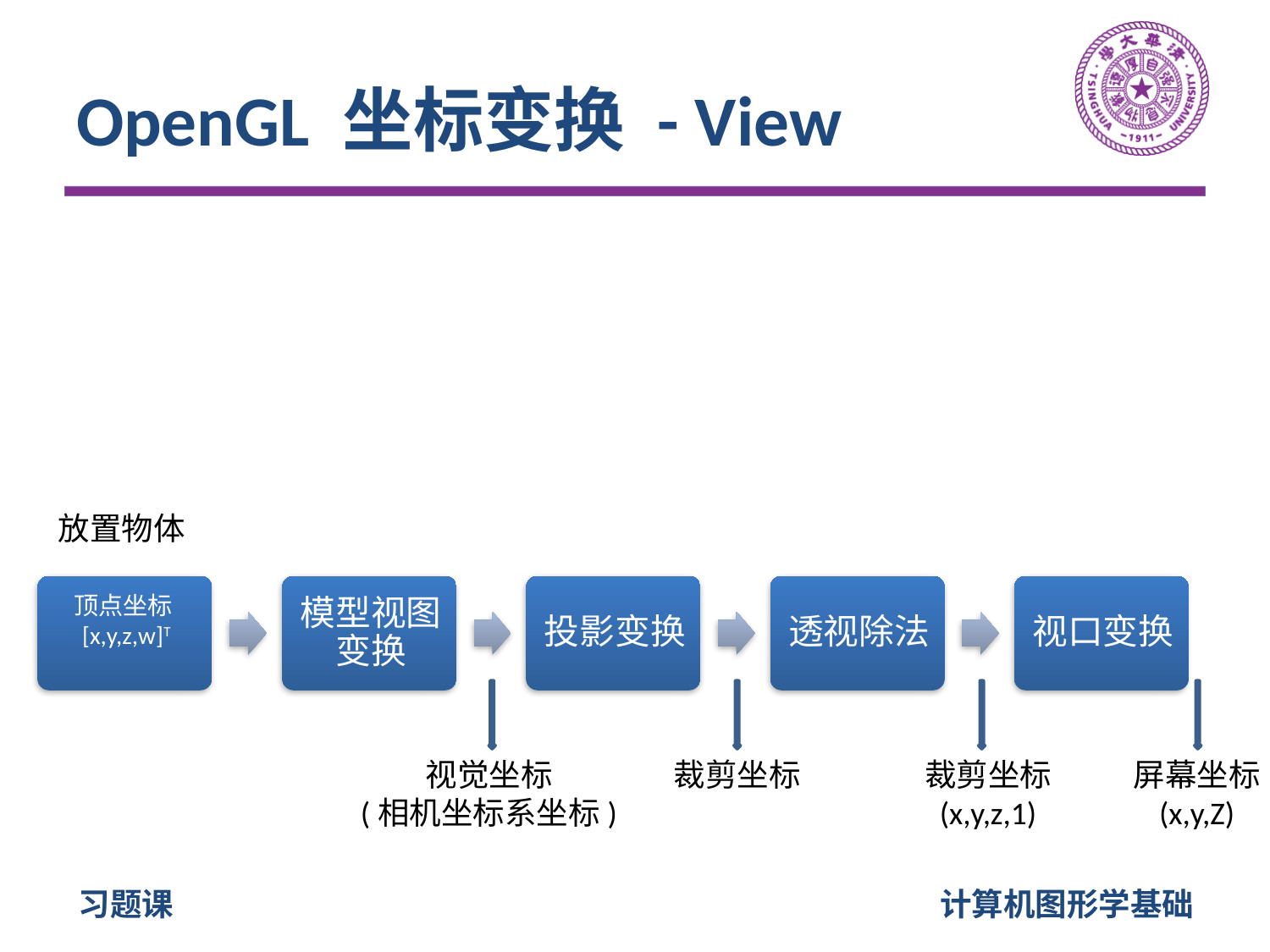

# OpenGL 坐标变换 - View

顶点坐标[x,y,z,w]T

模型视图变换

投影变换

透视除法

视口变换
放置物体

裁剪坐标
(x,y,z,1)
屏幕坐标
(x,y,Z)
视觉坐标
(相机坐标系坐标)
裁剪坐标